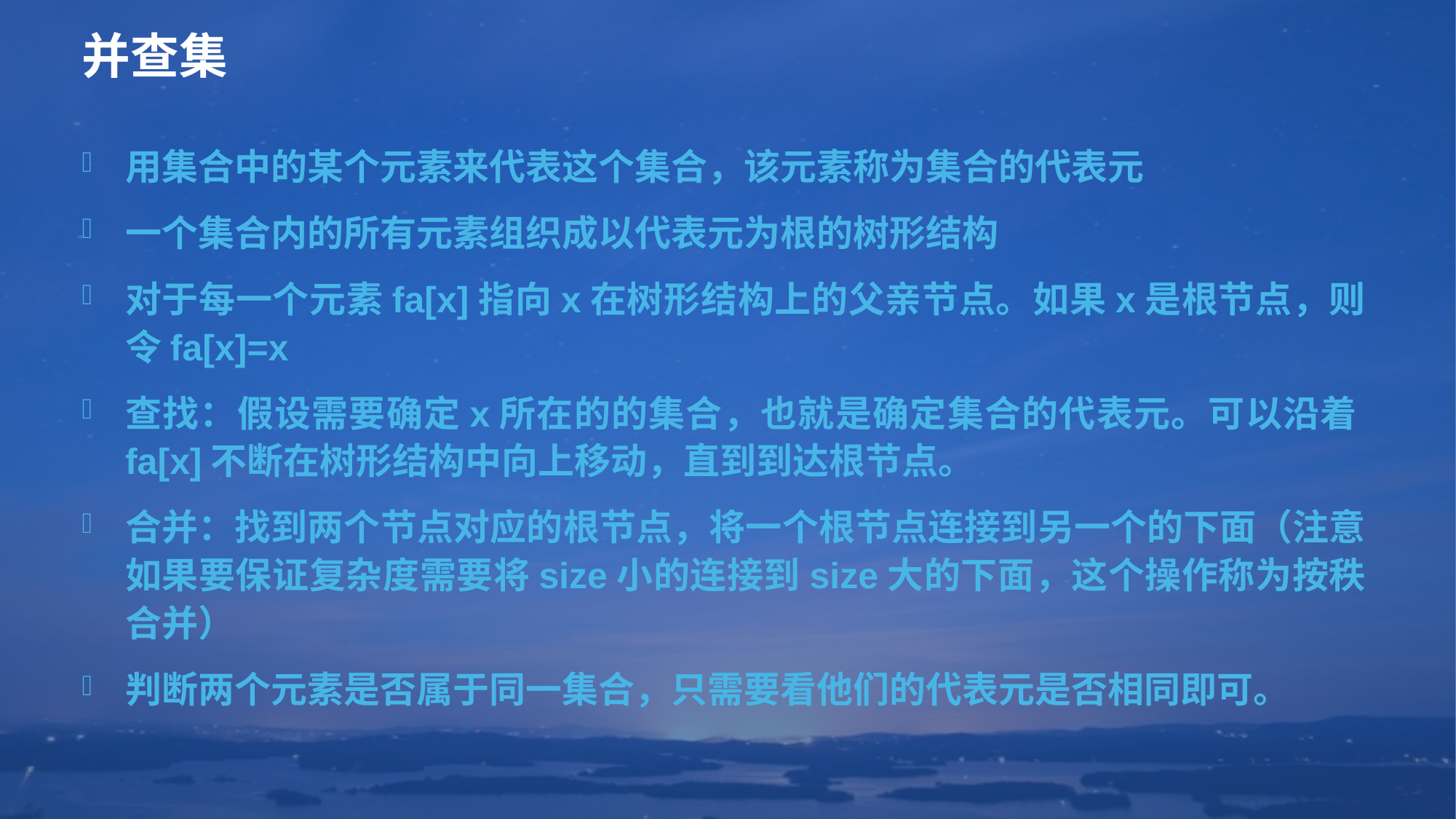

# 并查集
用集合中的某个元素来代表这个集合，该元素称为集合的代表元
一个集合内的所有元素组织成以代表元为根的树形结构
对于每一个元素fa[x]指向x在树形结构上的父亲节点。如果x是根节点，则令fa[x]=x
查找：假设需要确定x所在的的集合，也就是确定集合的代表元。可以沿着fa[x]不断在树形结构中向上移动，直到到达根节点。
合并：找到两个节点对应的根节点，将一个根节点连接到另一个的下面（注意如果要保证复杂度需要将size小的连接到size大的下面，这个操作称为按秩合并）
判断两个元素是否属于同一集合，只需要看他们的代表元是否相同即可。